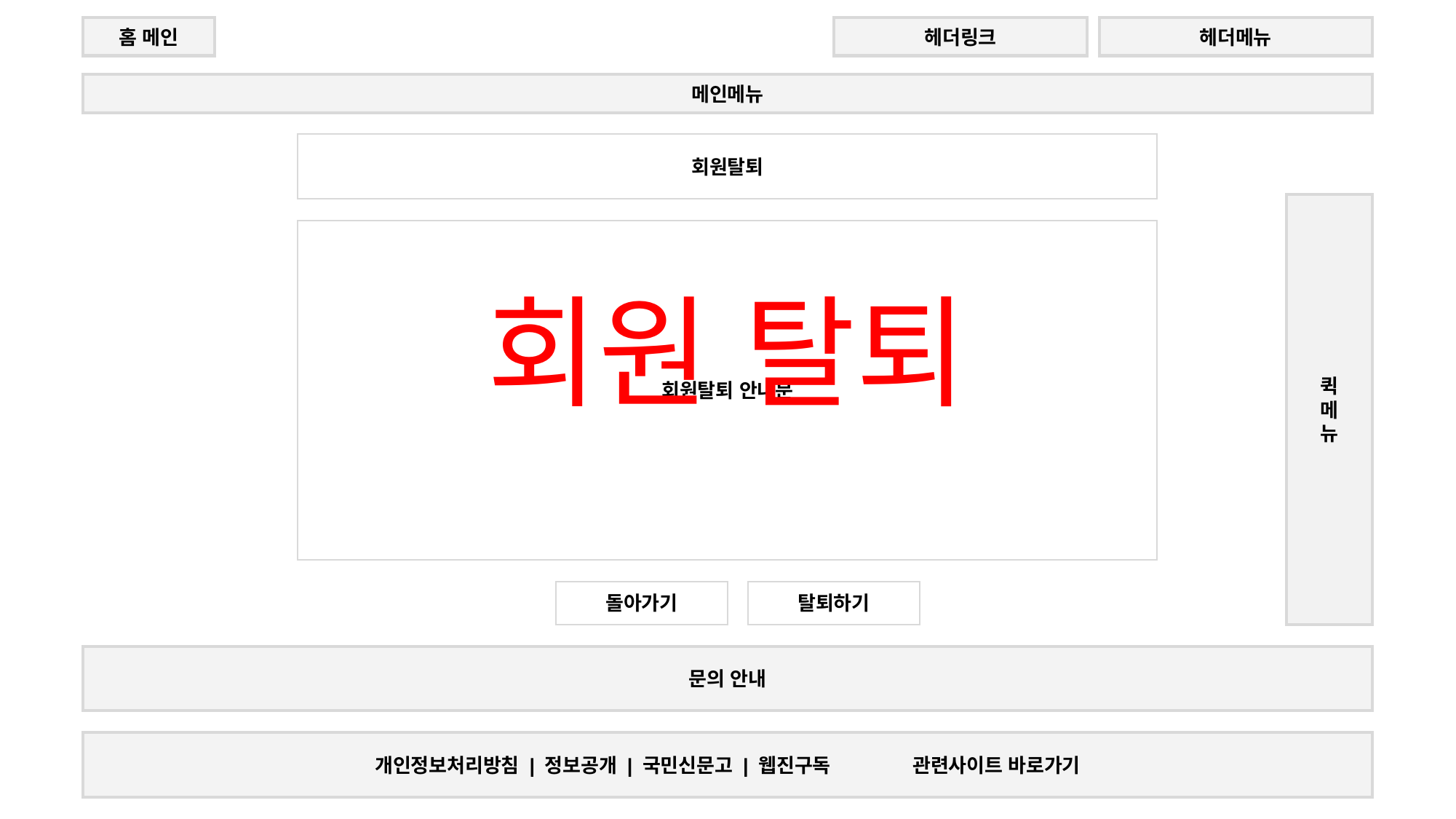

헤더링크
홈 메인
헤더메뉴
메인메뉴
회원탈퇴
퀵
메
뉴
회원탈퇴 안내문
회원 탈퇴
돌아가기
탈퇴하기
문의 안내
개인정보처리방침 | 정보공개 | 국민신문고 | 웹진구독               관련사이트 바로가기